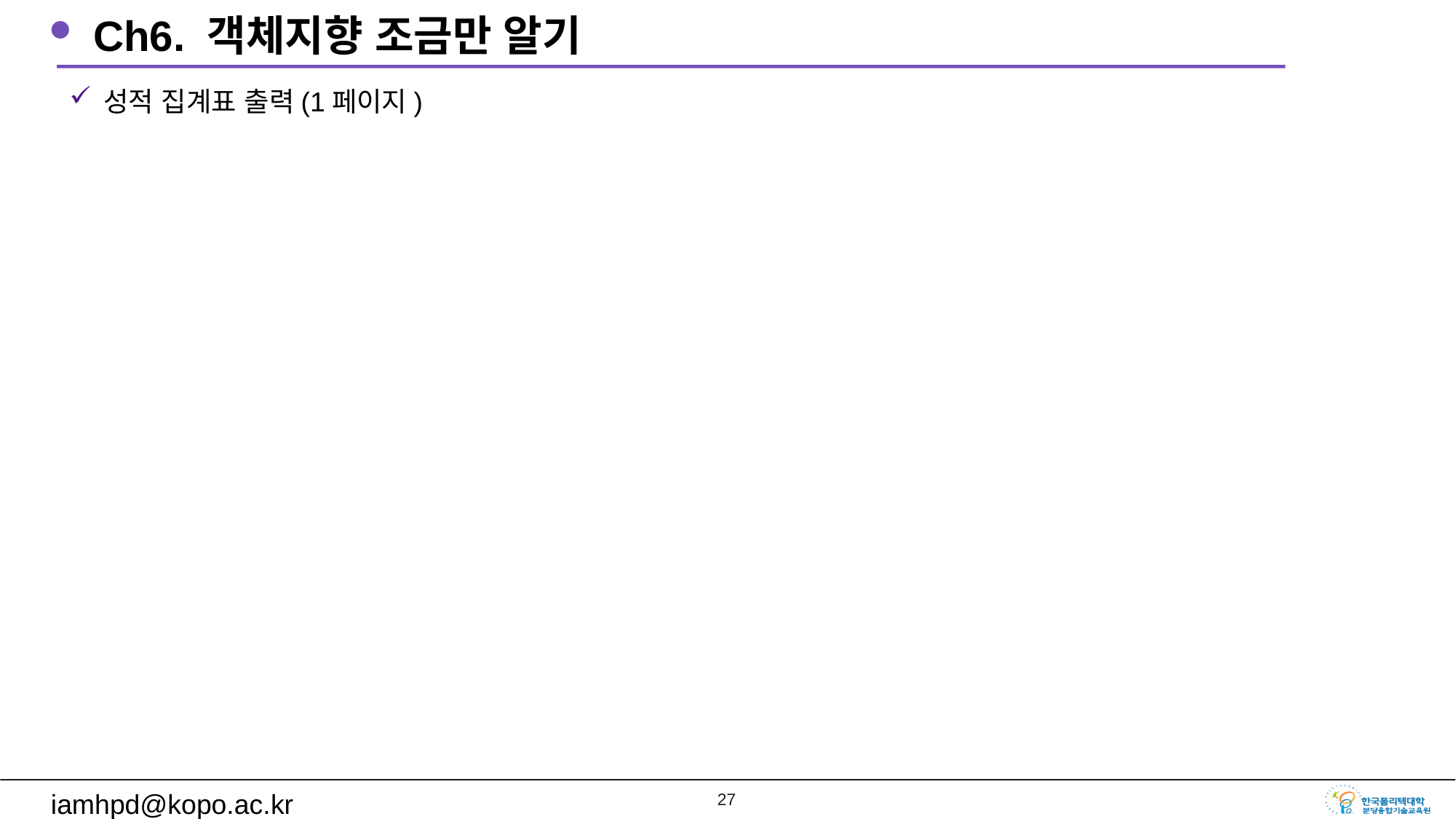

Ch6. 객체지향 조금만 알기
성적 집계표 출력(1페이지)
27